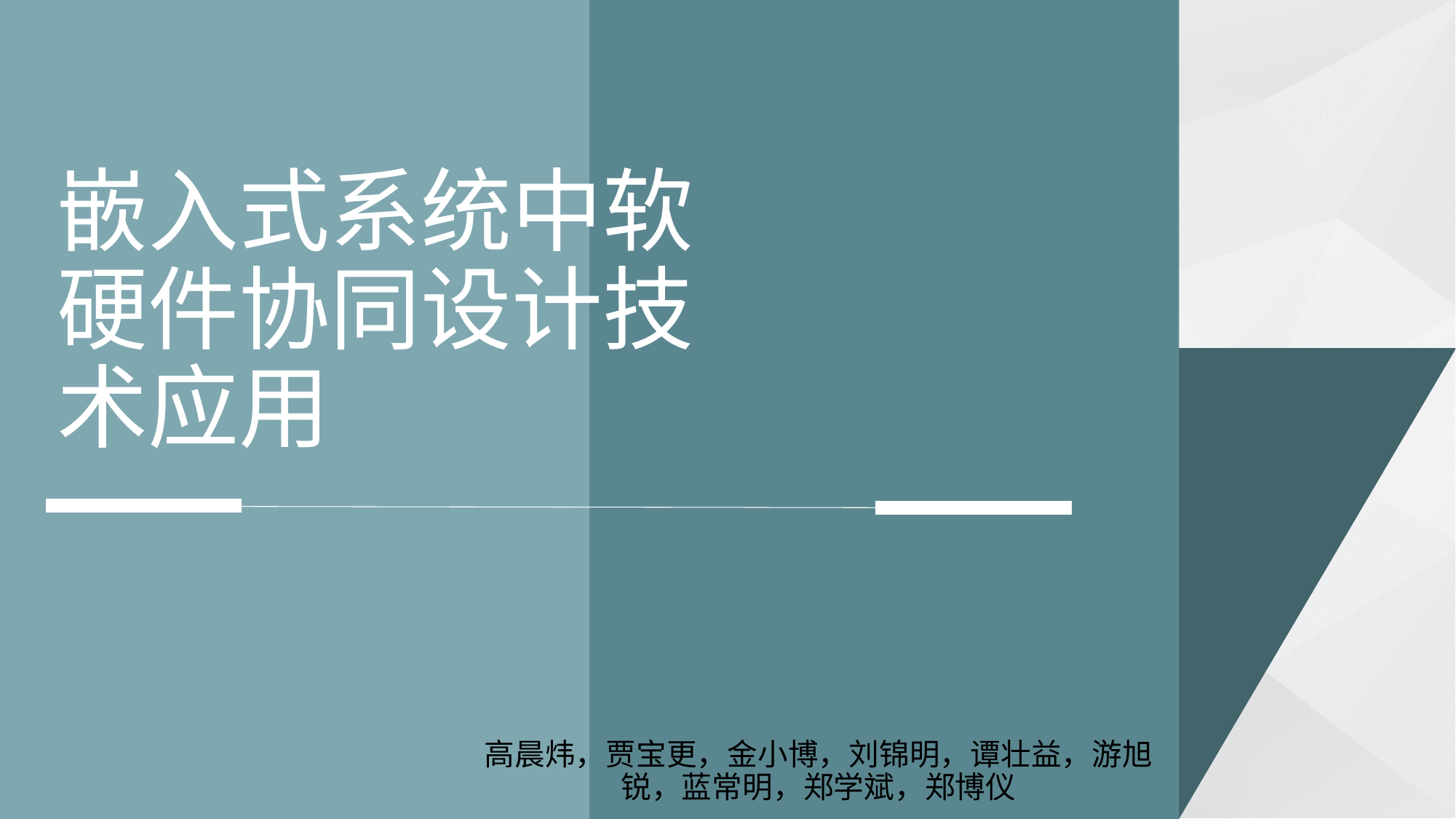

# 嵌入式系统中软硬件协同设计技术应用
高晨炜，贾宝更，金小博，刘锦明，谭壮益，游旭锐，蓝常明，郑学斌，郑博仪